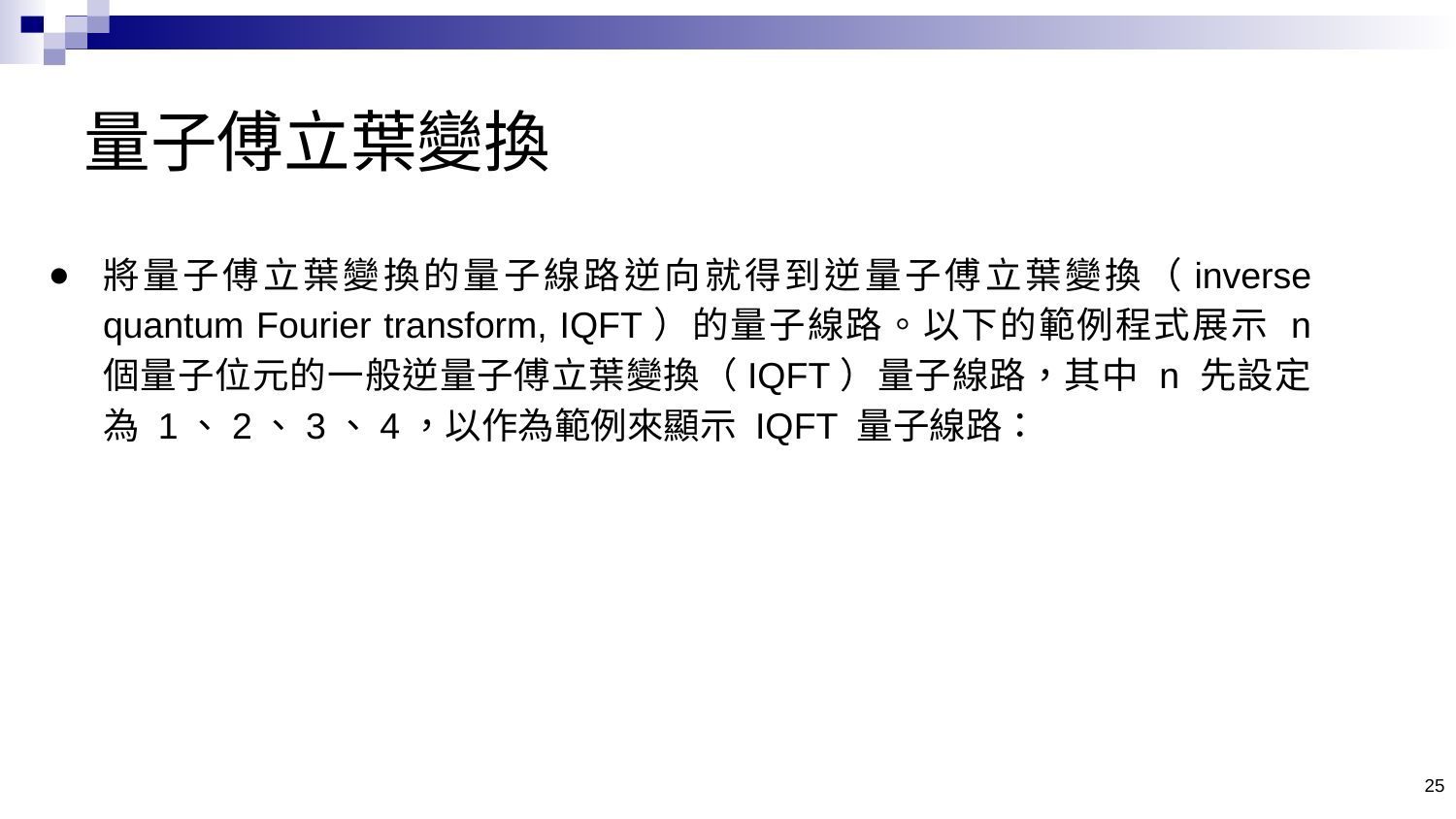

# 量子傅立葉變換
將量子傅立葉變換的量子線路逆向就得到逆量子傅立葉變換（inverse quantum Fourier transform, IQFT）的量子線路。以下的範例程式展示 n 個量子位元的一般逆量子傅立葉變換（IQFT）量子線路，其中 n 先設定為 1、2、3、4，以作為範例來顯示 IQFT 量子線路：

25